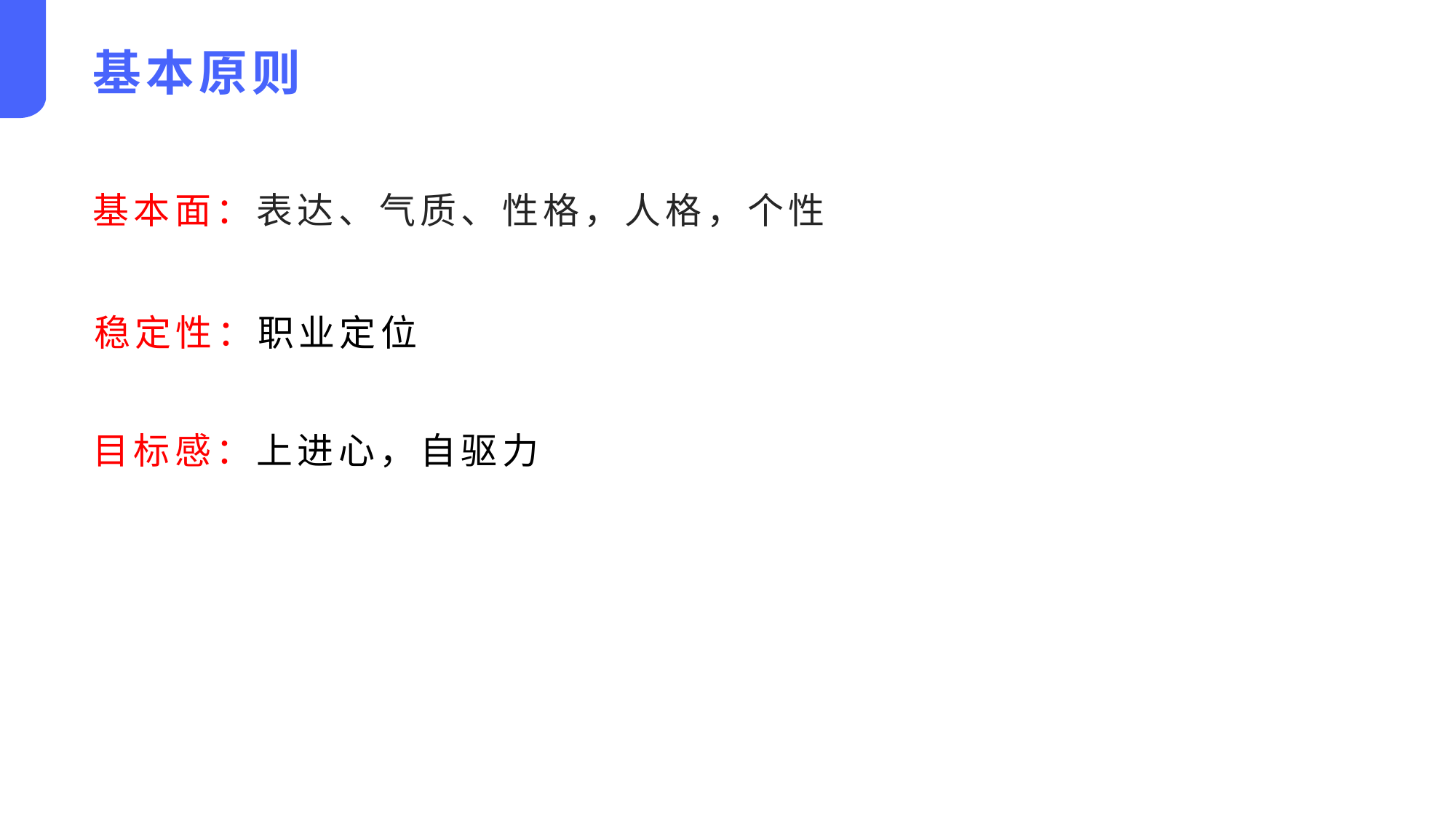

基本原则
基本面：表达、气质、性格，人格，个性
稳定性：职业定位
目标感：上进心，自驱力